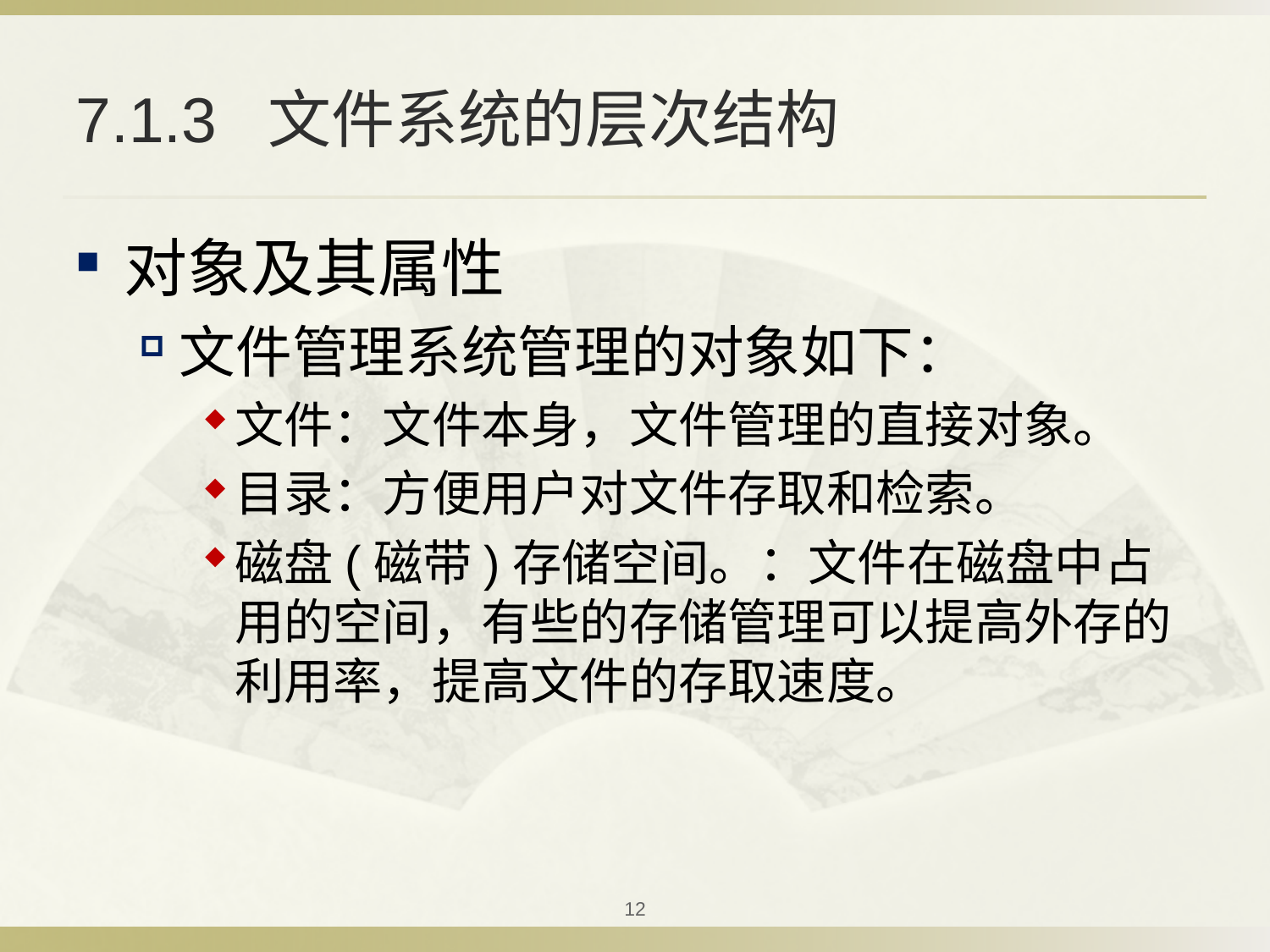

# 7.1.3  文件系统的层次结构
对象及其属性
文件管理系统管理的对象如下：
文件：文件本身，文件管理的直接对象。
目录：方便用户对文件存取和检索。
磁盘(磁带)存储空间。：文件在磁盘中占用的空间，有些的存储管理可以提高外存的利用率，提高文件的存取速度。
12